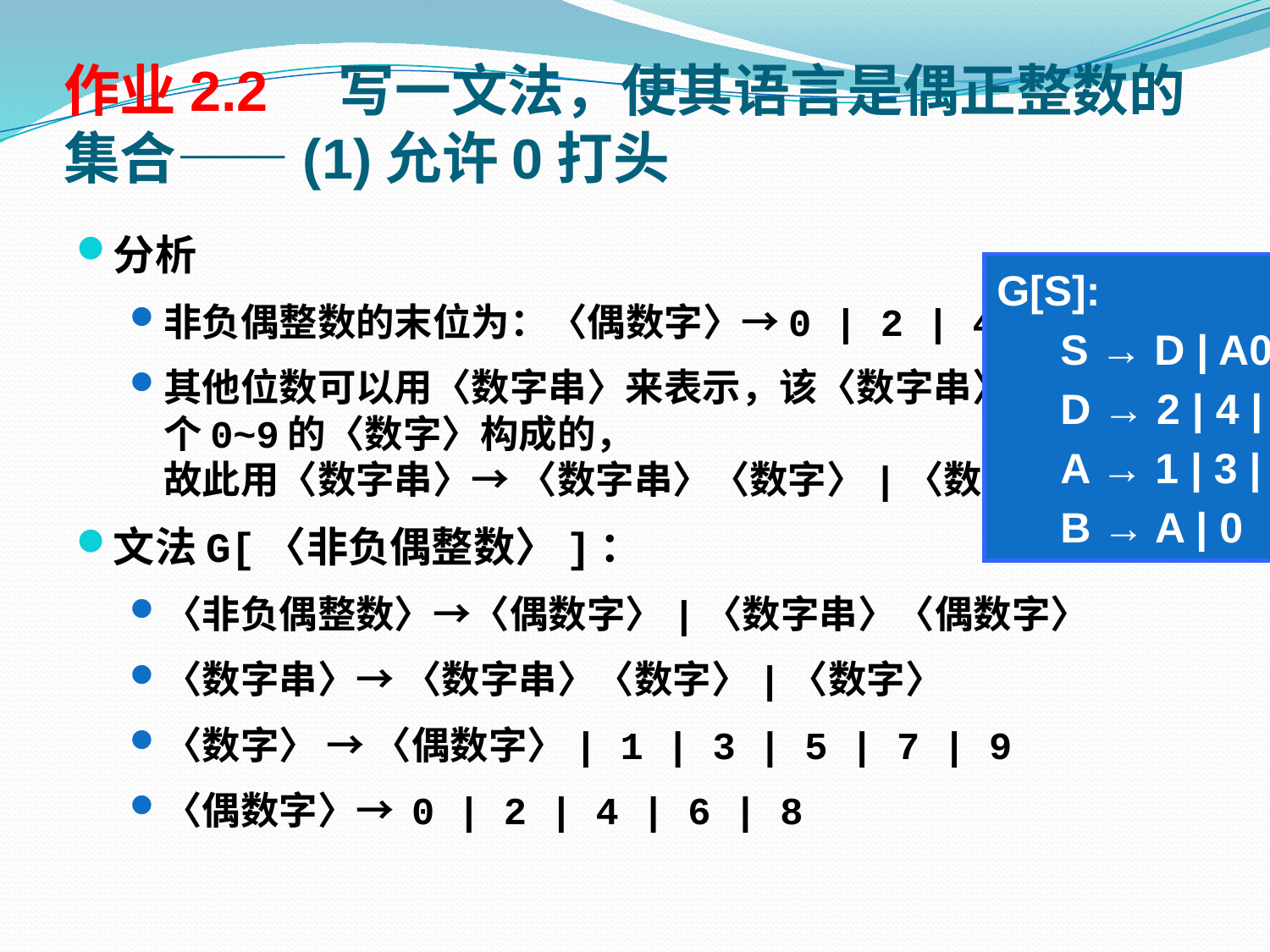

# 作业2.2　写一文法，使其语言是偶正整数的集合——(1)允许0打头
分析
非负偶整数的末位为：〈偶数字〉→0 | 2 | 4 | 6 | 8
其他位数可以用〈数字串〉来表示，该〈数字串〉是由任意个0~9的〈数字〉构成的，
故此用〈数字串〉→ 〈数字串〉〈数字〉|〈数字〉
文法G[〈非负偶整数〉]：
〈非负偶整数〉→〈偶数字〉|〈数字串〉〈偶数字〉
〈数字串〉→ 〈数字串〉〈数字〉|〈数字〉
〈数字〉 → 〈偶数字〉| 1 | 3 | 5 | 7 | 9
〈偶数字〉→ 0 | 2 | 4 | 6 | 8
G[S]:
S → D | A0 |BS
D → 2 | 4 | 6 | 8
A → 1 | 3 | 5 | 7 | 9 | D
B → A | 0